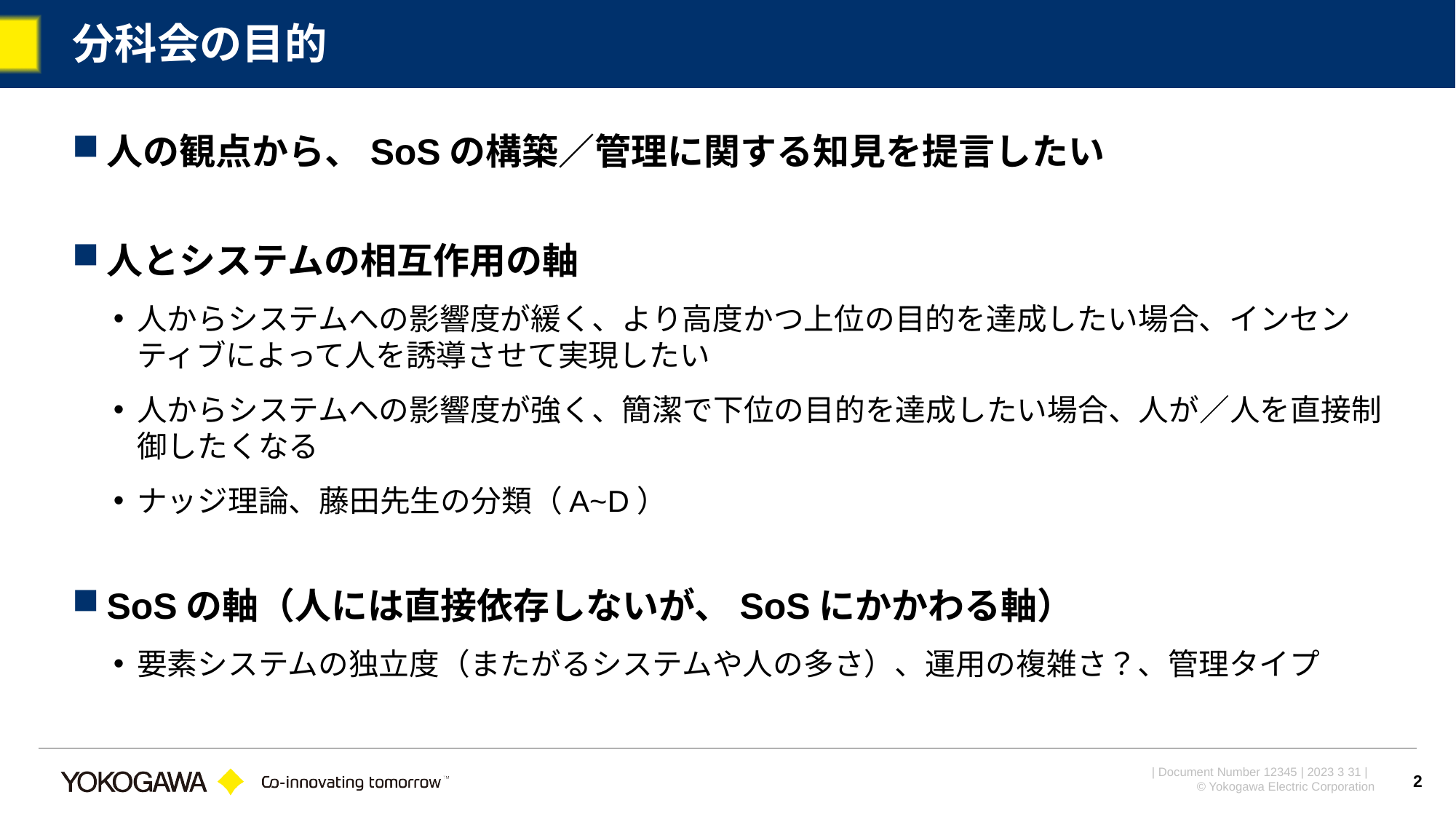

# 分科会の目的
人の観点から、SoSの構築／管理に関する知見を提言したい

人とシステムの相互作用の軸
人からシステムへの影響度が緩く、より高度かつ上位の目的を達成したい場合、インセンティブによって人を誘導させて実現したい
人からシステムへの影響度が強く、簡潔で下位の目的を達成したい場合、人が／人を直接制御したくなる
ナッジ理論、藤田先生の分類（A~D）

SoSの軸（人には直接依存しないが、SoSにかかわる軸）
要素システムの独立度（またがるシステムや人の多さ）、運用の複雑さ？、管理タイプ
2